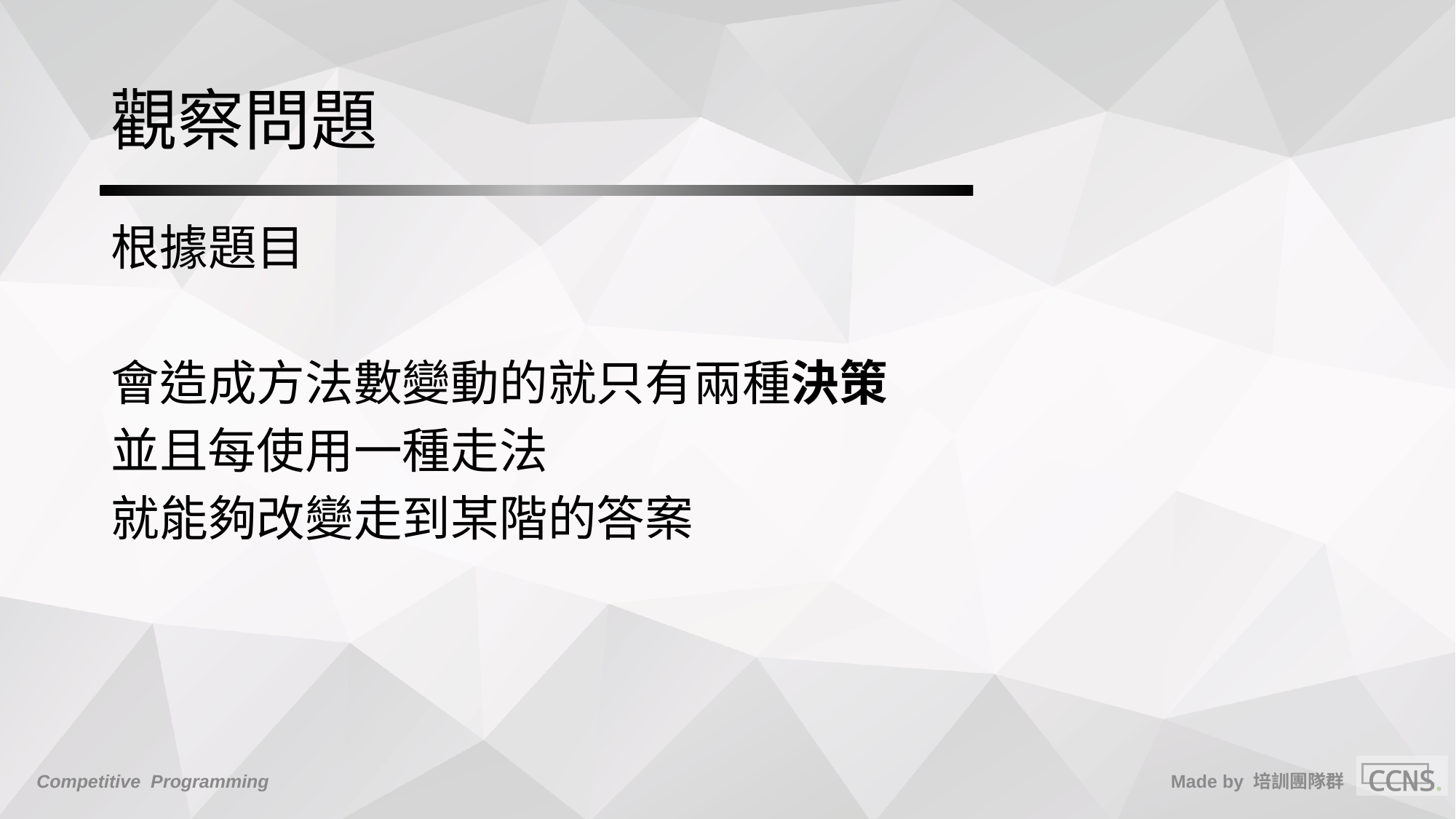

# 觀察問題
根據題目

會造成方法數變動的就只有兩種決策
並且每使用一種走法
就能夠改變走到某階的答案